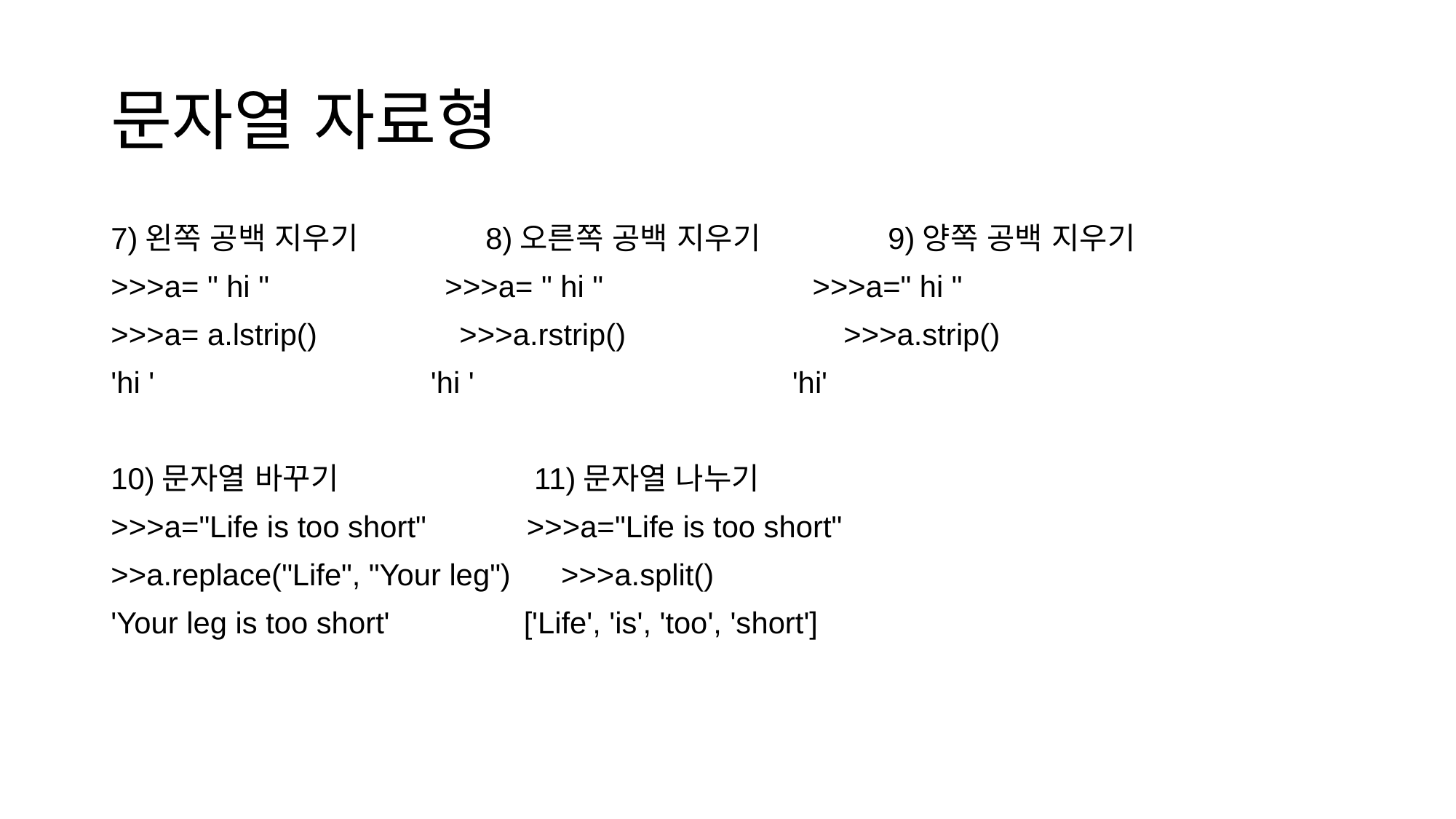

# 문자열 자료형
7)왼쪽 공백 지우기              8)오른쪽 공백 지우기              9)양쪽 공백 지우기
>>>a= " hi "                     >>>a= " hi "                         >>>a=" hi "
>>>a= a.lstrip()                 >>>a.rstrip()                          >>>a.strip()
'hi '                                 'hi '                                      'hi'

10)문자열 바꾸기                      11)문자열 나누기
>>>a="Life is too short"            >>>a="Life is too short"
>>a.replace("Life", "Your leg")      >>>a.split()
'Your leg is too short'                ['Life', 'is', 'too', 'short']